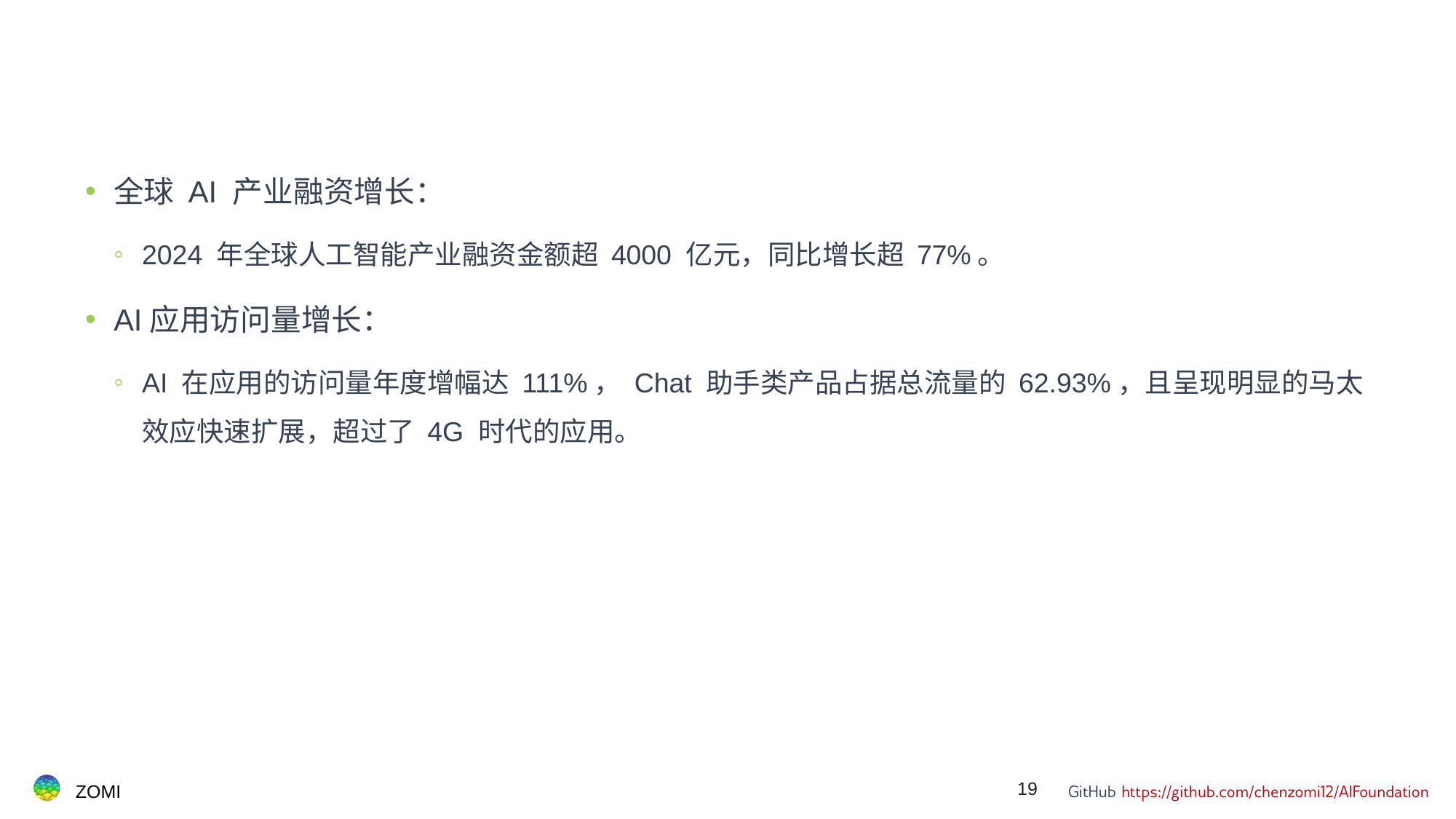

#
全球 AI 产业融资增长：
2024 年全球人工智能产业融资金额超 4000 亿元，同比增长超 77%。
AI应用访问量增长：
AI 在应用的访问量年度增幅达 111%， Chat 助手类产品占据总流量的 62.93%，且呈现明显的马太效应快速扩展，超过了 4G 时代的应用。